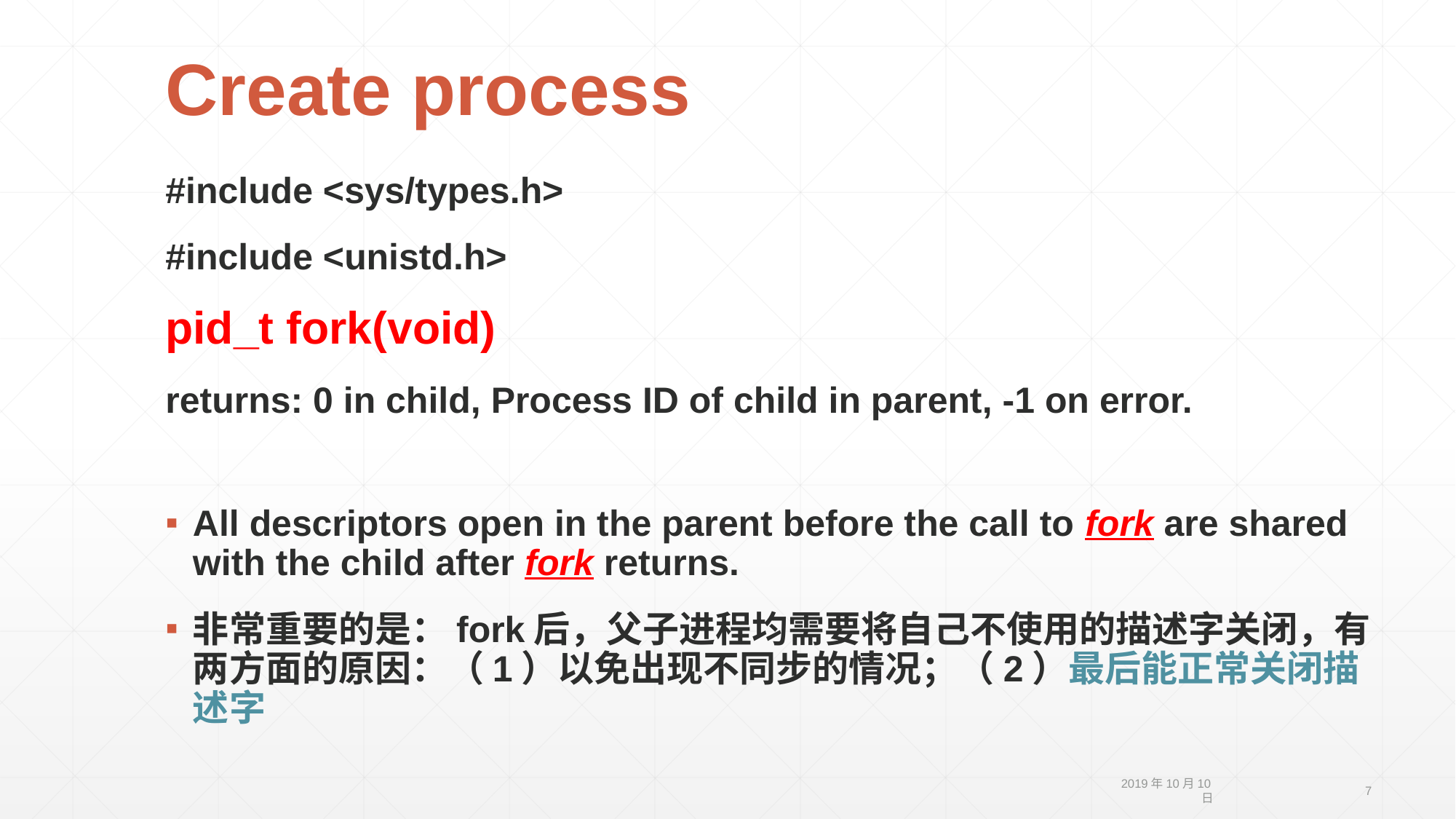

# Create process
#include <sys/types.h>
#include <unistd.h>
pid_t fork(void)
returns: 0 in child, Process ID of child in parent, -1 on error.

All descriptors open in the parent before the call to fork are shared with the child after fork returns.
非常重要的是：fork后，父子进程均需要将自己不使用的描述字关闭，有两方面的原因：（1）以免出现不同步的情况；（2）最后能正常关闭描述字
2019年10月10日
7